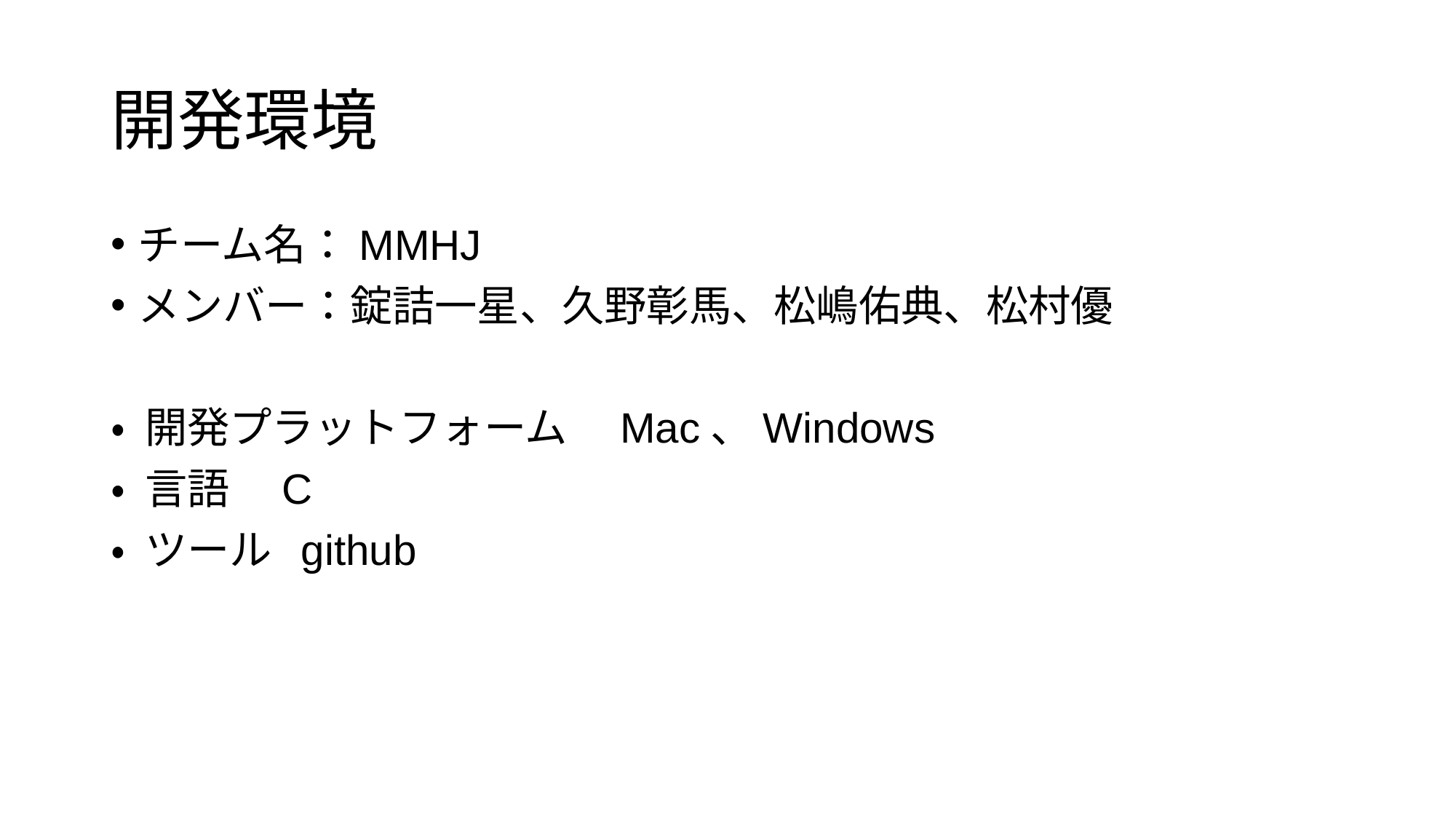

# 開発環境
チーム名：MMHJ
メンバー：錠詰一星、久野彰馬、松嶋佑典、松村優

• 開発プラットフォーム　Mac、Windows
• 言語　C
• ツール  github